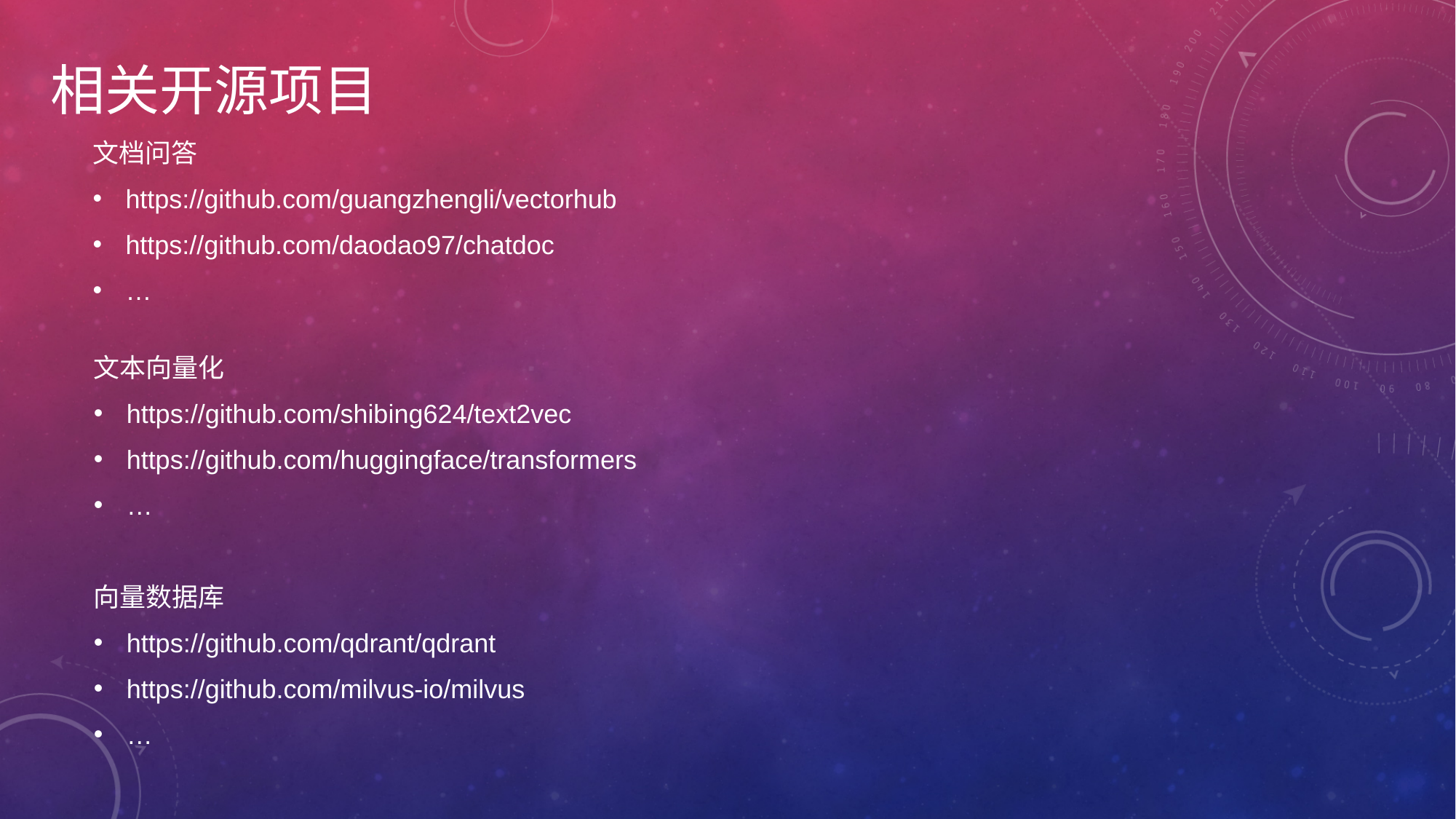

相关开源项目
文档问答
https://github.com/guangzhengli/vectorhub
https://github.com/daodao97/chatdoc
…
文本向量化
https://github.com/shibing624/text2vec
https://github.com/huggingface/transformers
…
向量数据库
https://github.com/qdrant/qdrant
https://github.com/milvus-io/milvus
…